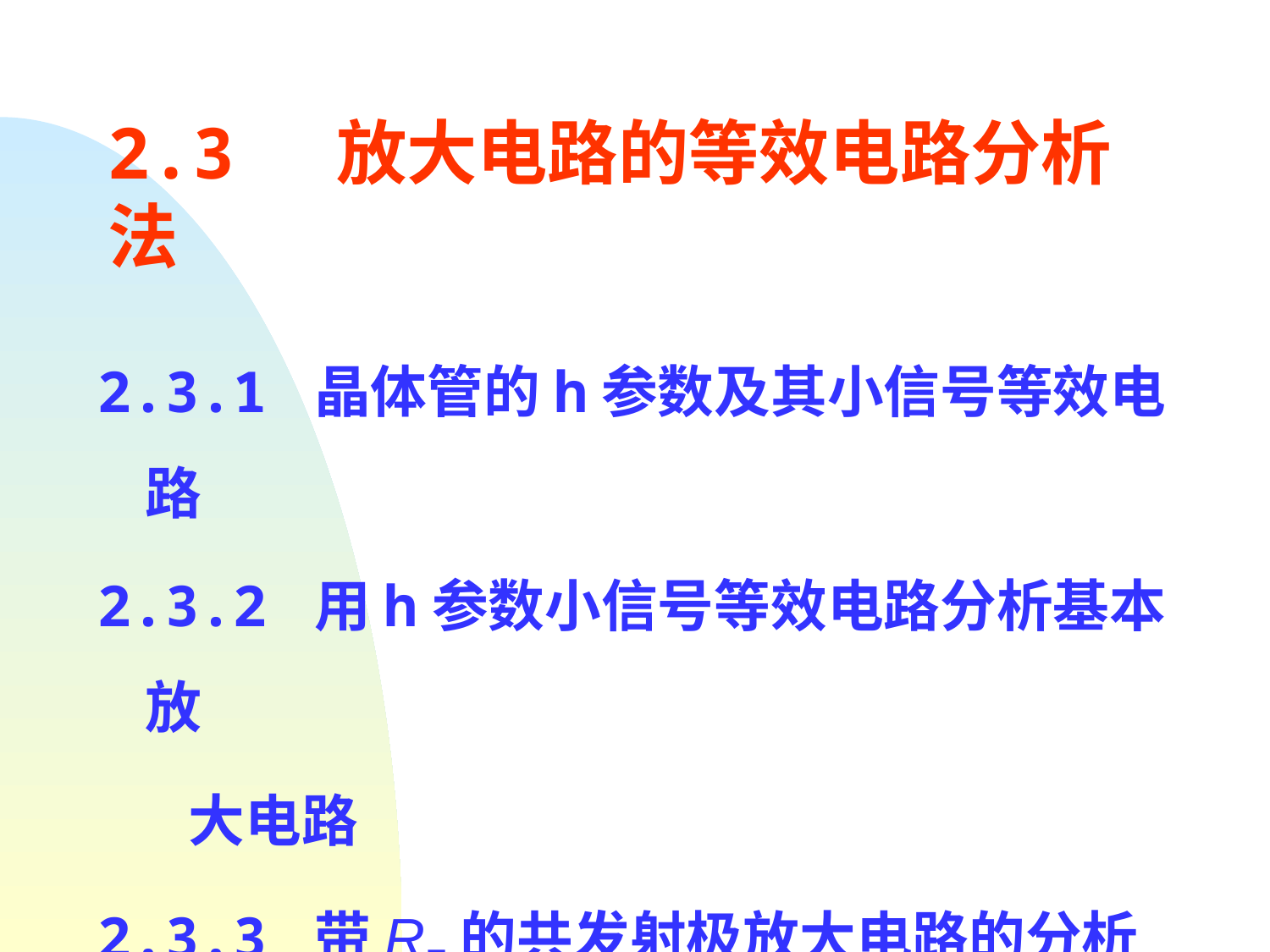

2.3  放大电路的等效电路分析法
2.3.1 晶体管的h参数及其小信号等效电路
2.3.2 用h参数小信号等效电路分析基本放
      大电路
2.3.3 带RE的共发射极放大电路的分析